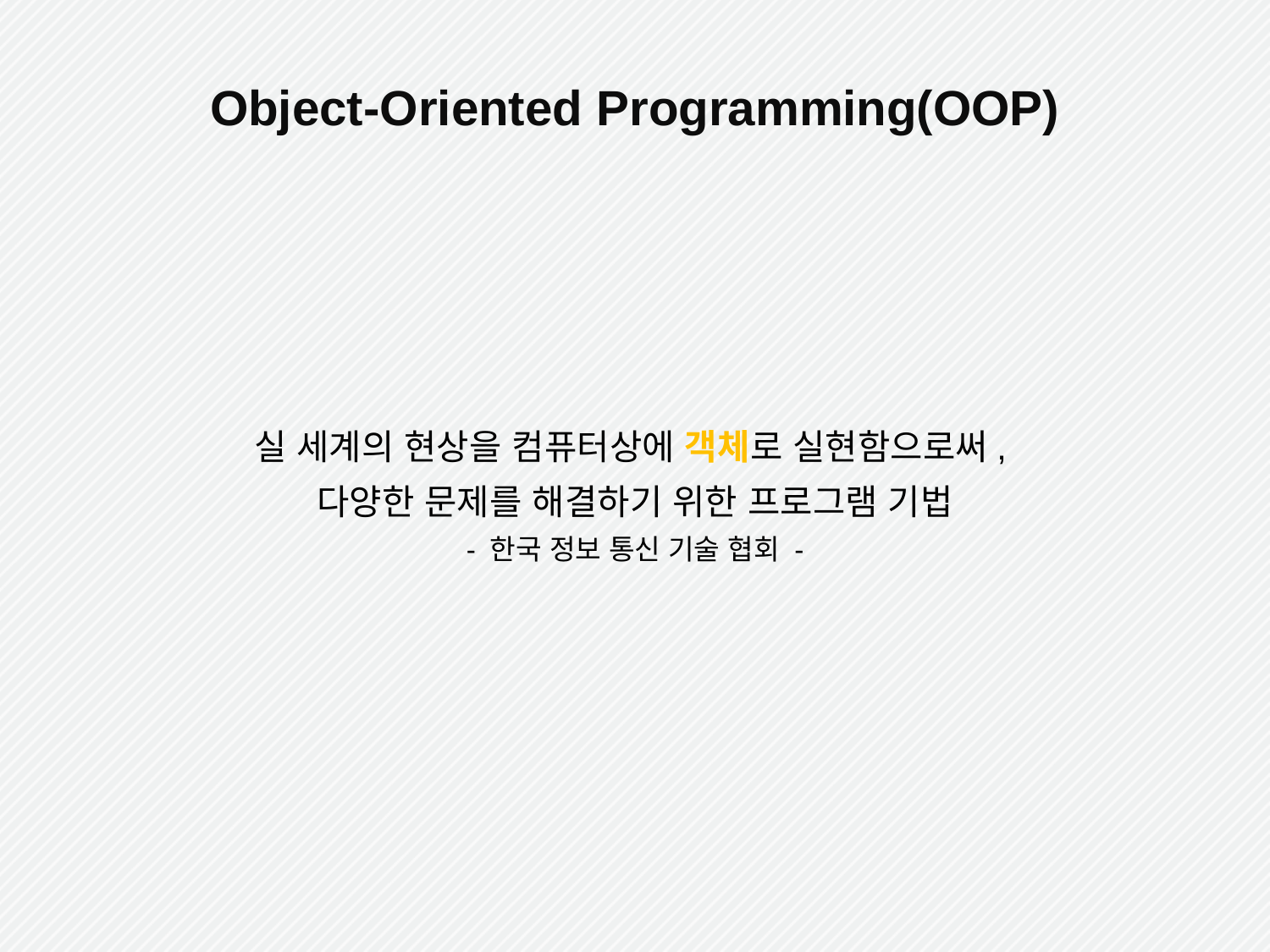

Object-Oriented Programming(OOP)
실 세계의 현상을 컴퓨터상에 객체로 실현함으로써,
다양한 문제를 해결하기 위한 프로그램 기법
- 한국 정보 통신 기술 협회 -